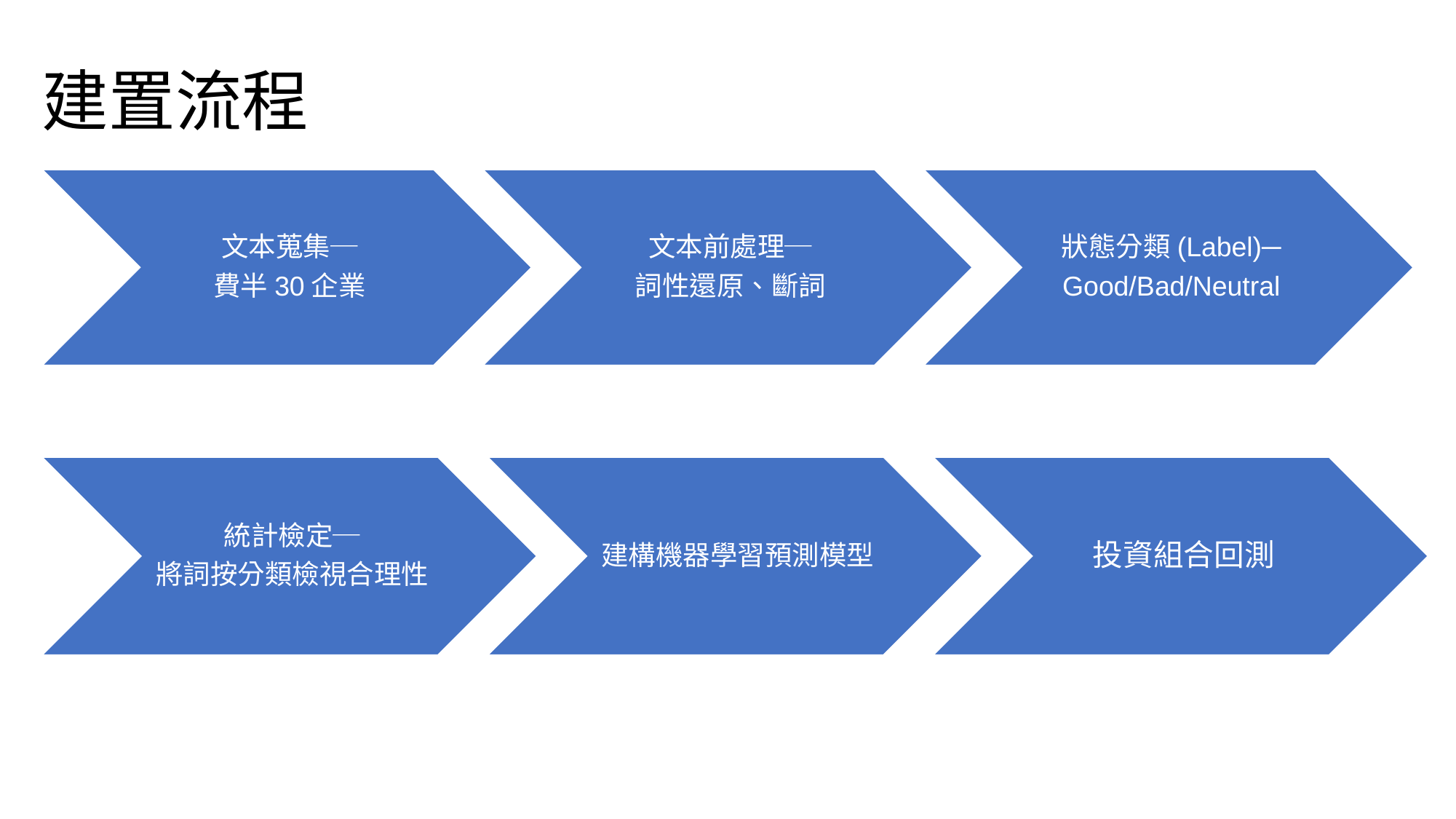

文本蒐集─
費半30企業
文本前處理─
詞性還原、斷詞
狀態分類(Label)─
Good/Bad/Neutral
# 建置流程
統計檢定─
將詞按分類檢視合理性
建構機器學習預測模型
投資組合回測